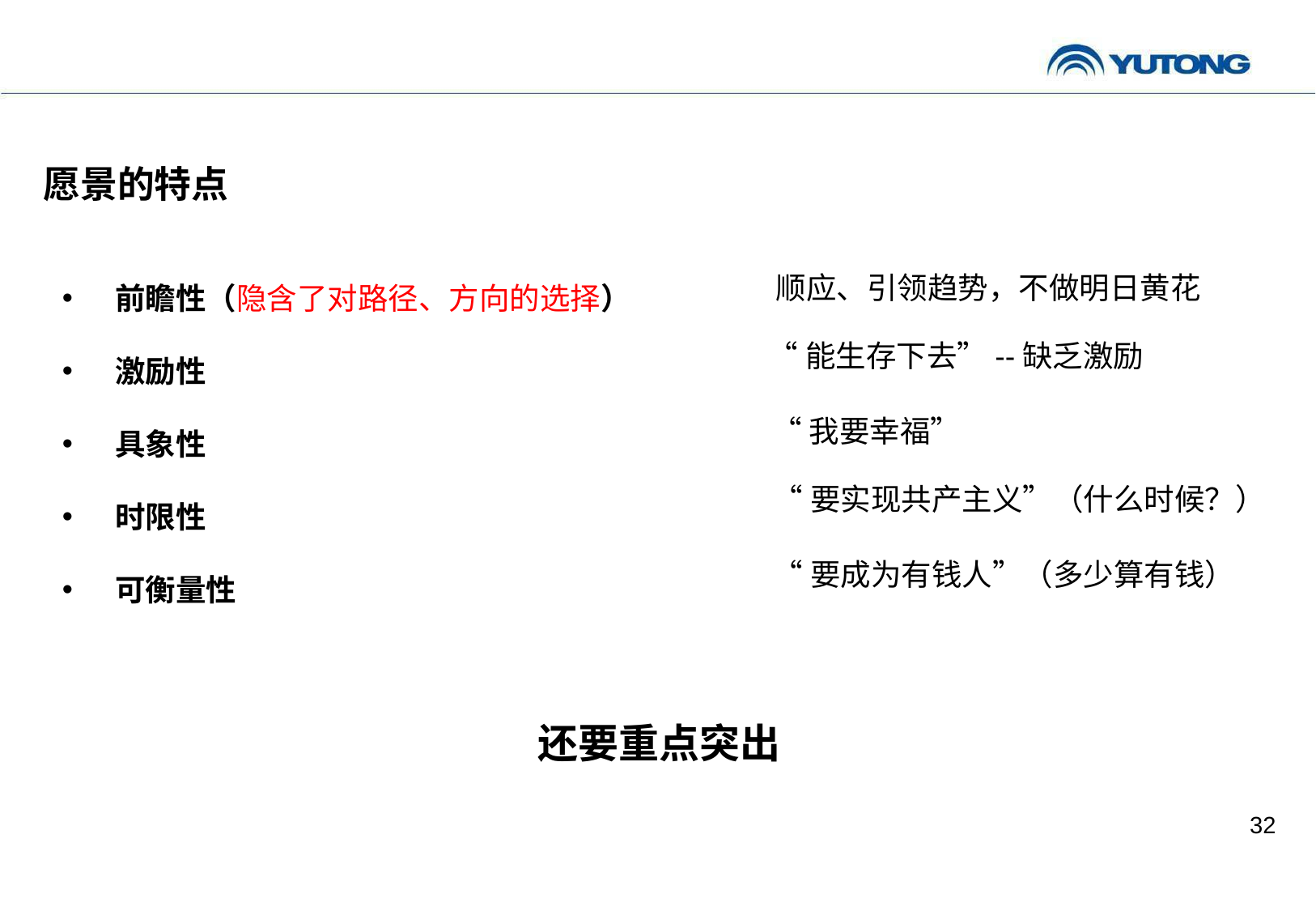

愿景的特点
前瞻性（隐含了对路径、方向的选择）
激励性
具象性
时限性
可衡量性
顺应、引领趋势，不做明日黄花
“能生存下去”--缺乏激励
“我要幸福”
“要实现共产主义”（什么时候？）
“要成为有钱人”（多少算有钱）
还要重点突出
32